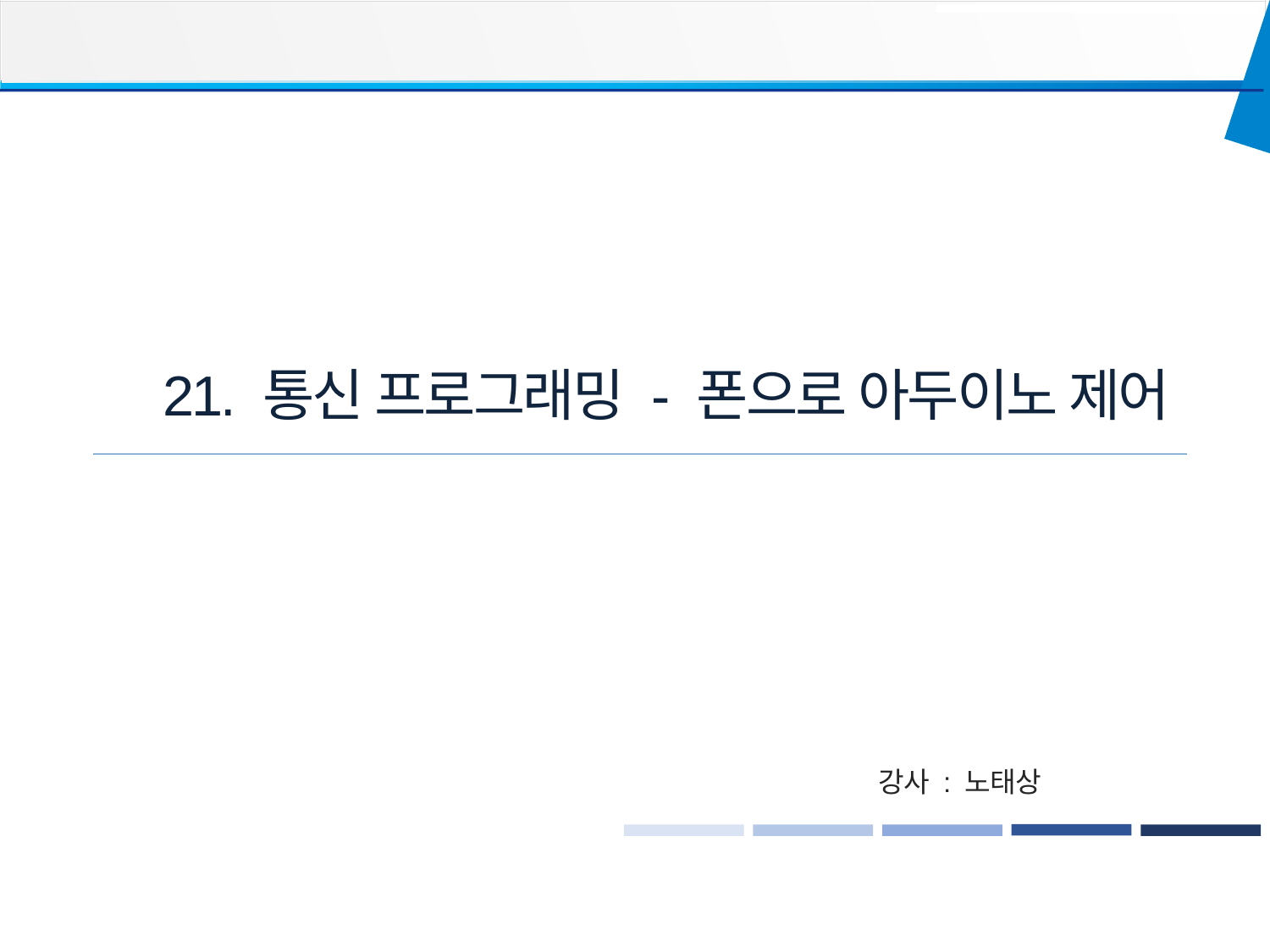

21. 통신 프로그래밍 - 폰으로 아두이노 제어

강사 : 노태상